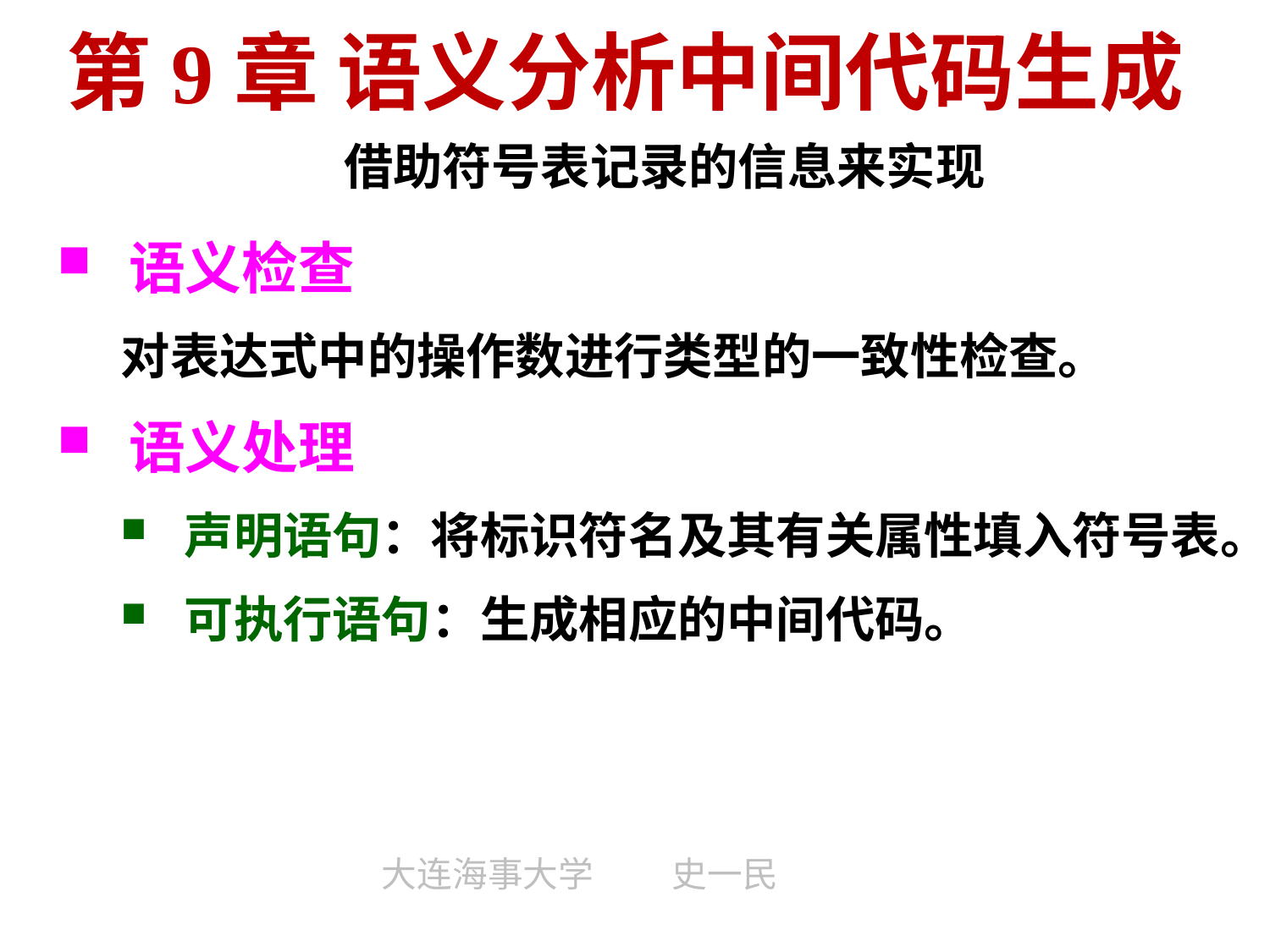

# 第9章 语义分析中间代码生成
借助符号表记录的信息来实现
语义检查
对表达式中的操作数进行类型的一致性检查。
语义处理
声明语句：将标识符名及其有关属性填入符号表。
可执行语句：生成相应的中间代码。
大连海事大学          史一民